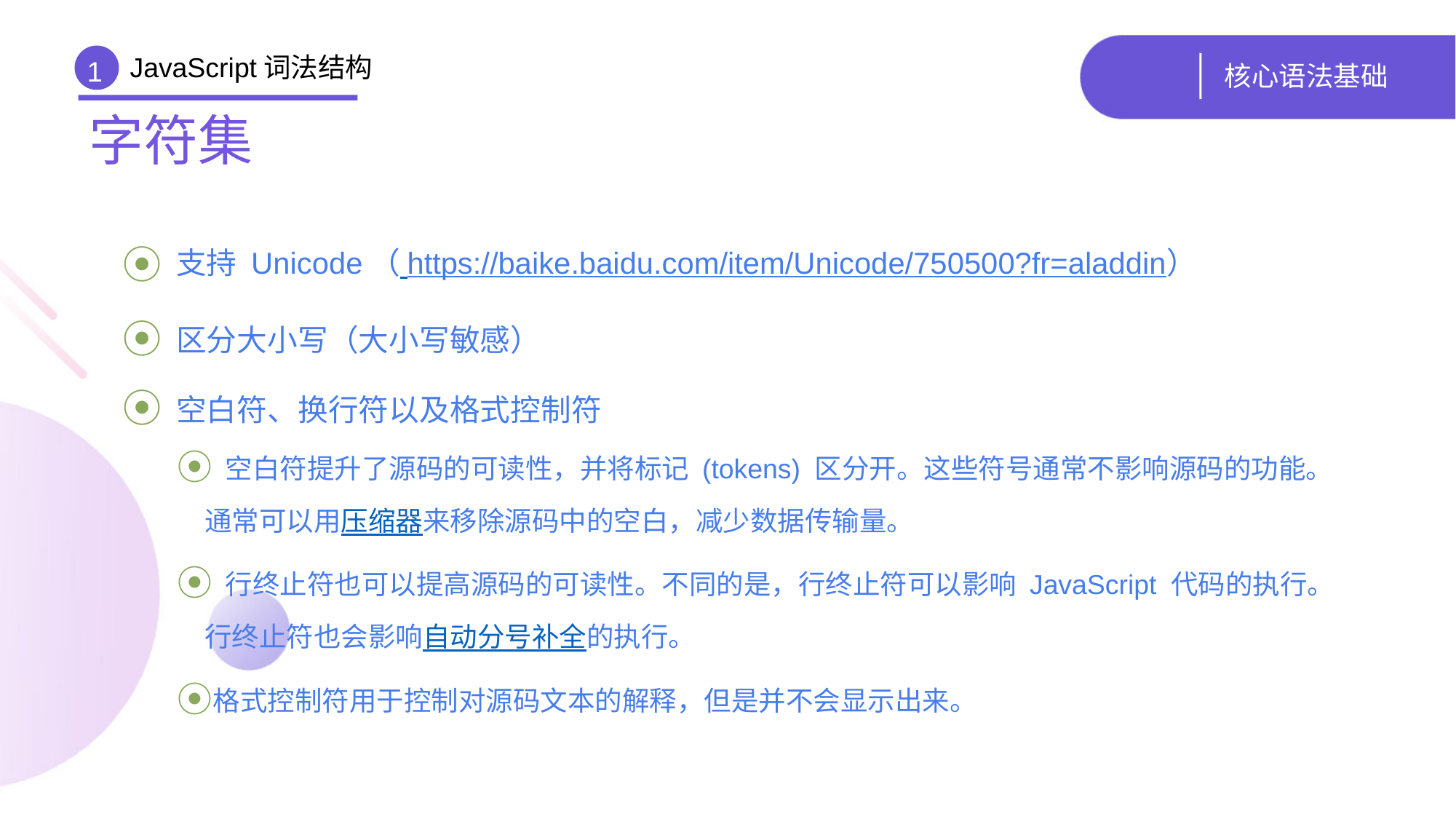

JavaScript词法结构
# 核心语法基础
1
字符集
 支持 Unicode（ https://baike.baidu.com/item/Unicode/750500?fr=aladdin）
 区分大小写（大小写敏感）
 空白符、换行符以及格式控制符
 空白符提升了源码的可读性，并将标记 (tokens) 区分开。这些符号通常不影响源码的功能。通常可以用压缩器来移除源码中的空白，减少数据传输量。
 行终止符也可以提高源码的可读性。不同的是，行终止符可以影响 JavaScript 代码的执行。行终止符也会影响自动分号补全的执行。
格式控制符用于控制对源码文本的解释，但是并不会显示出来。